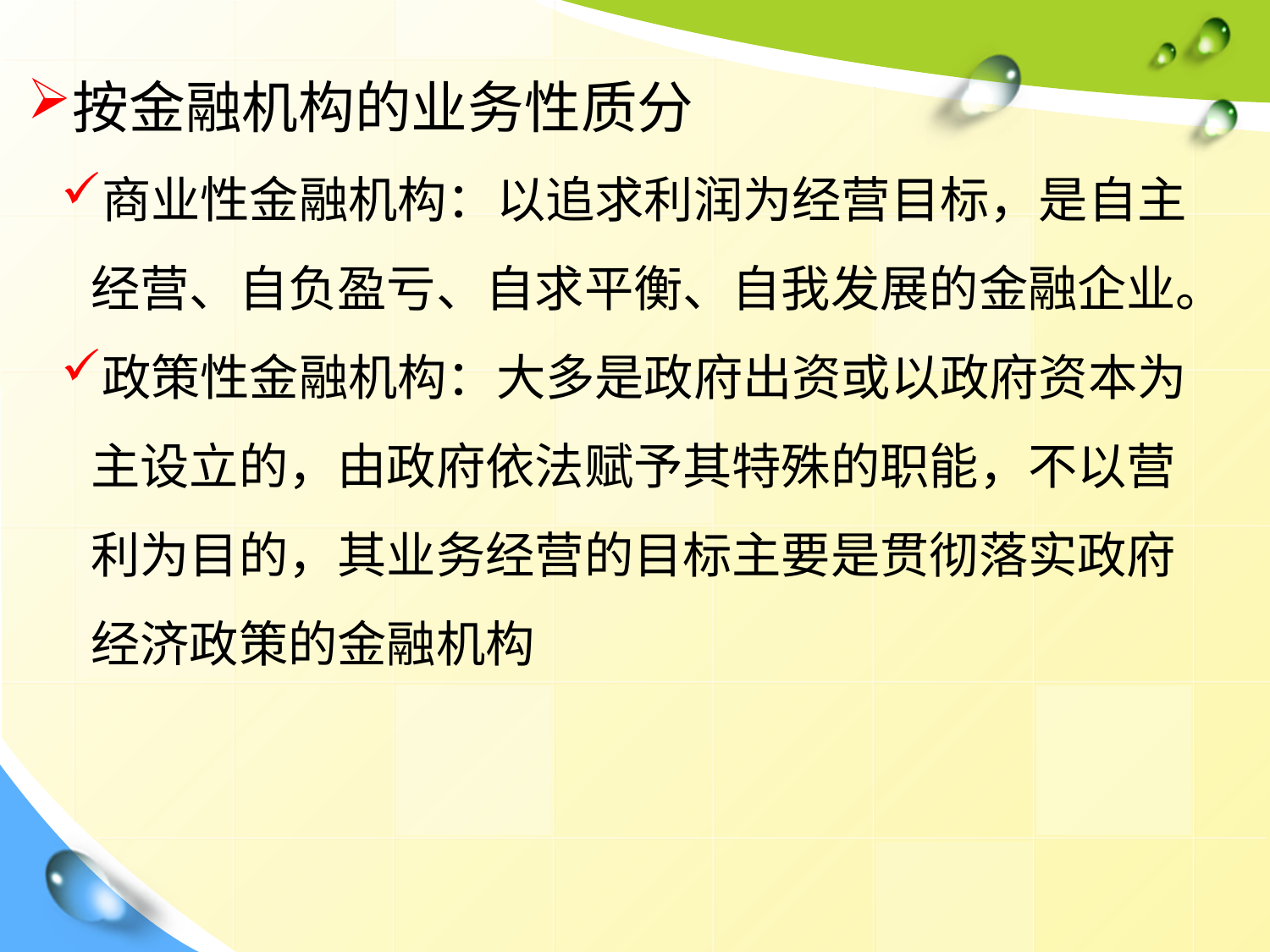

按金融机构的业务性质分
商业性金融机构：以追求利润为经营目标，是自主经营、自负盈亏、自求平衡、自我发展的金融企业。
政策性金融机构：大多是政府出资或以政府资本为主设立的，由政府依法赋予其特殊的职能，不以营利为目的，其业务经营的目标主要是贯彻落实政府经济政策的金融机构